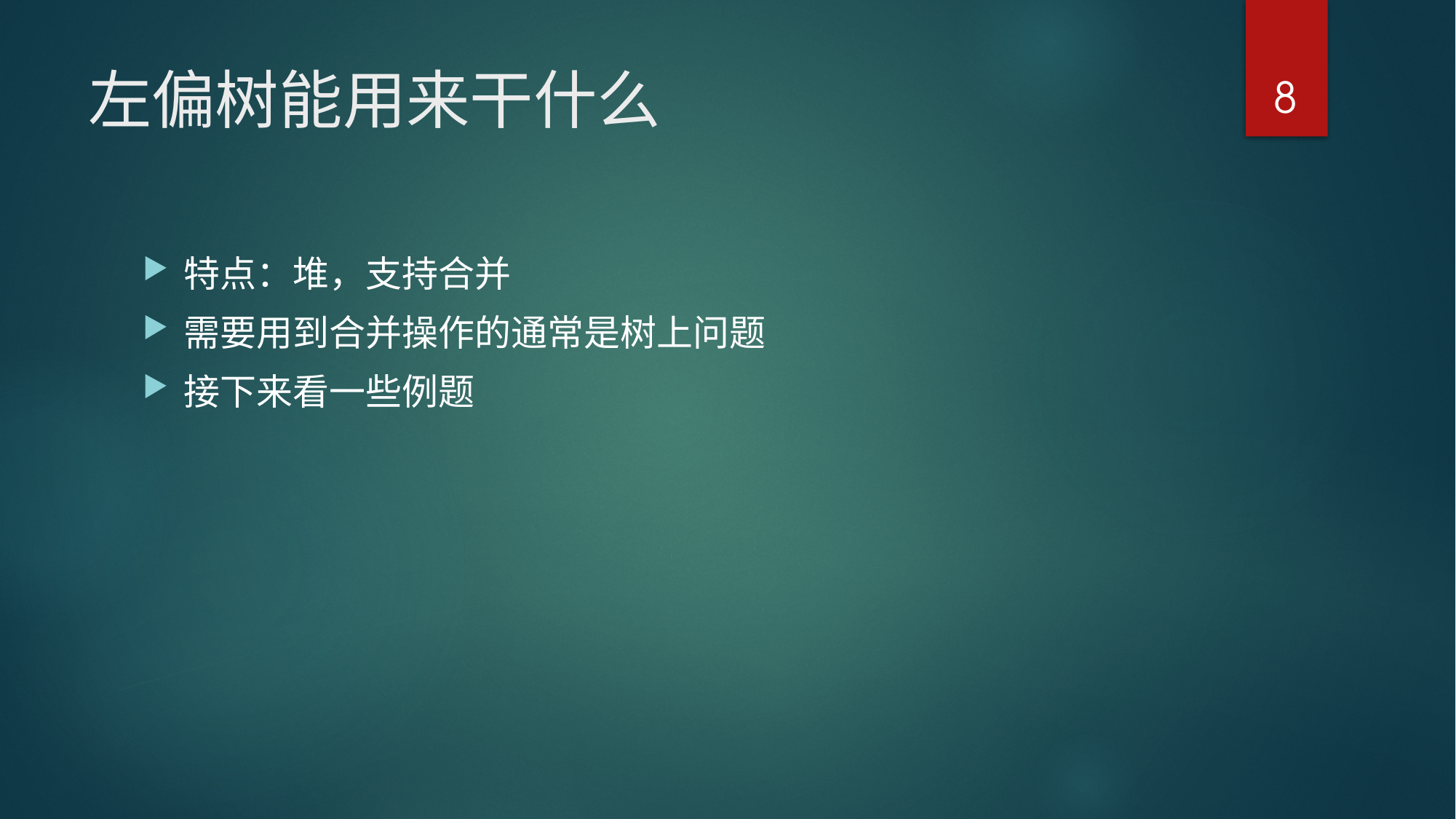

8
# 左偏树能用来干什么
特点：堆，支持合并
需要用到合并操作的通常是树上问题
接下来看一些例题